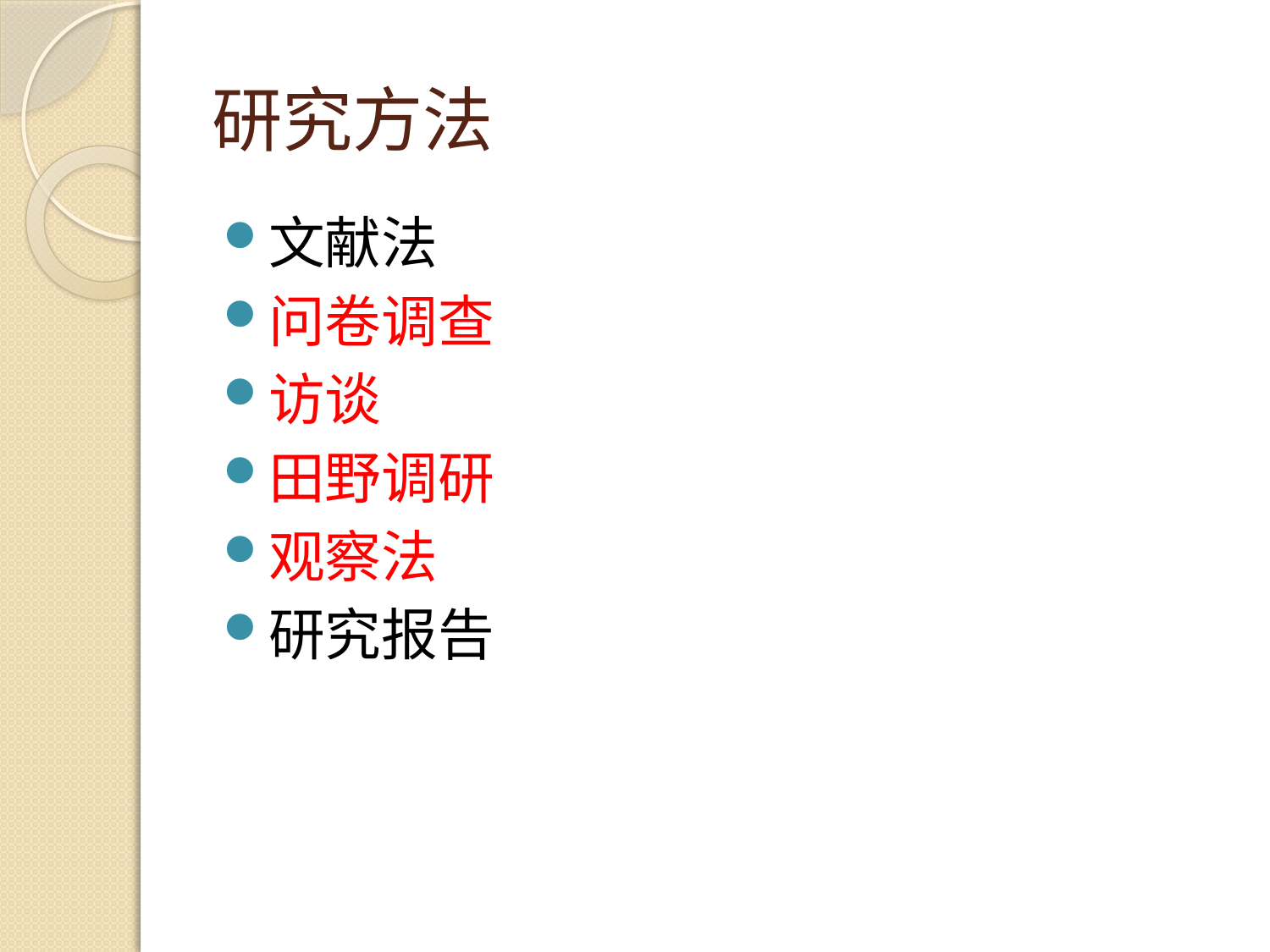

# 研究方法
文献法
问卷调查
访谈
田野调研
观察法
研究报告